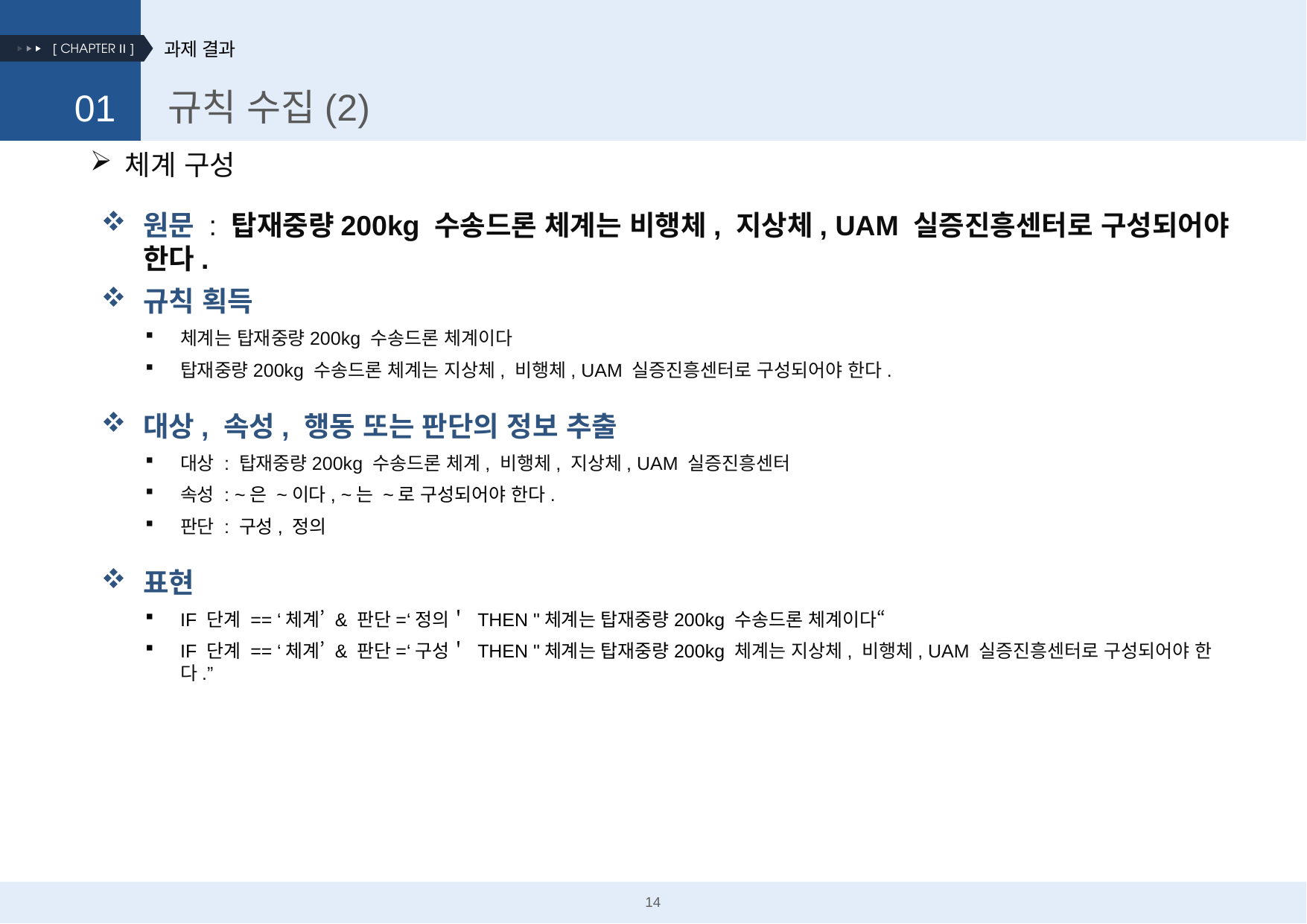

규칙 수집(2)
01
체계 구성
원문 : 탑재중량200kg 수송드론 체계는 비행체, 지상체, UAM 실증진흥센터로 구성되어야 한다.
규칙 획득
체계는 탑재중량200kg 수송드론 체계이다
탑재중량200kg 수송드론 체계는 지상체, 비행체, UAM 실증진흥센터로 구성되어야 한다.
대상, 속성, 행동 또는 판단의 정보 추출
대상 : 탑재중량200kg 수송드론 체계, 비행체, 지상체, UAM 실증진흥센터
속성 : ~은 ~이다, ~는 ~로 구성되어야 한다.
판단 : 구성, 정의
표현
IF 단계 == ‘체계’ & 판단=‘정의＇ THEN "체계는 탑재중량200kg 수송드론 체계이다“
IF 단계 == ‘체계’ & 판단=‘구성＇ THEN "체계는 탑재중량200kg 체계는 지상체, 비행체, UAM 실증진흥센터로 구성되어야 한다.”